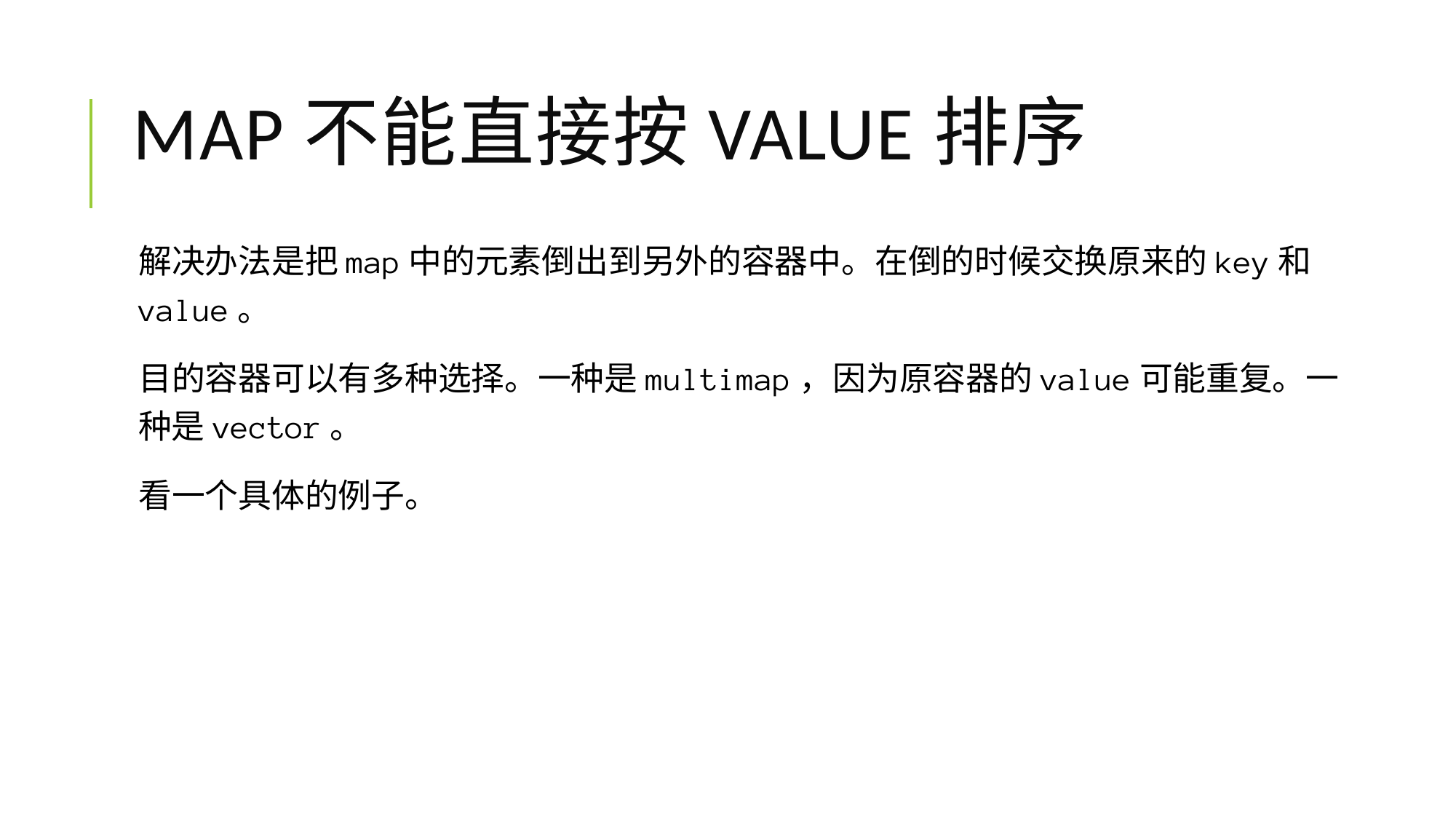

# MAP不能直接按value排序
解决办法是把map中的元素倒出到另外的容器中。在倒的时候交换原来的key和value。
目的容器可以有多种选择。一种是multimap，因为原容器的value可能重复。一种是vector。
看一个具体的例子。